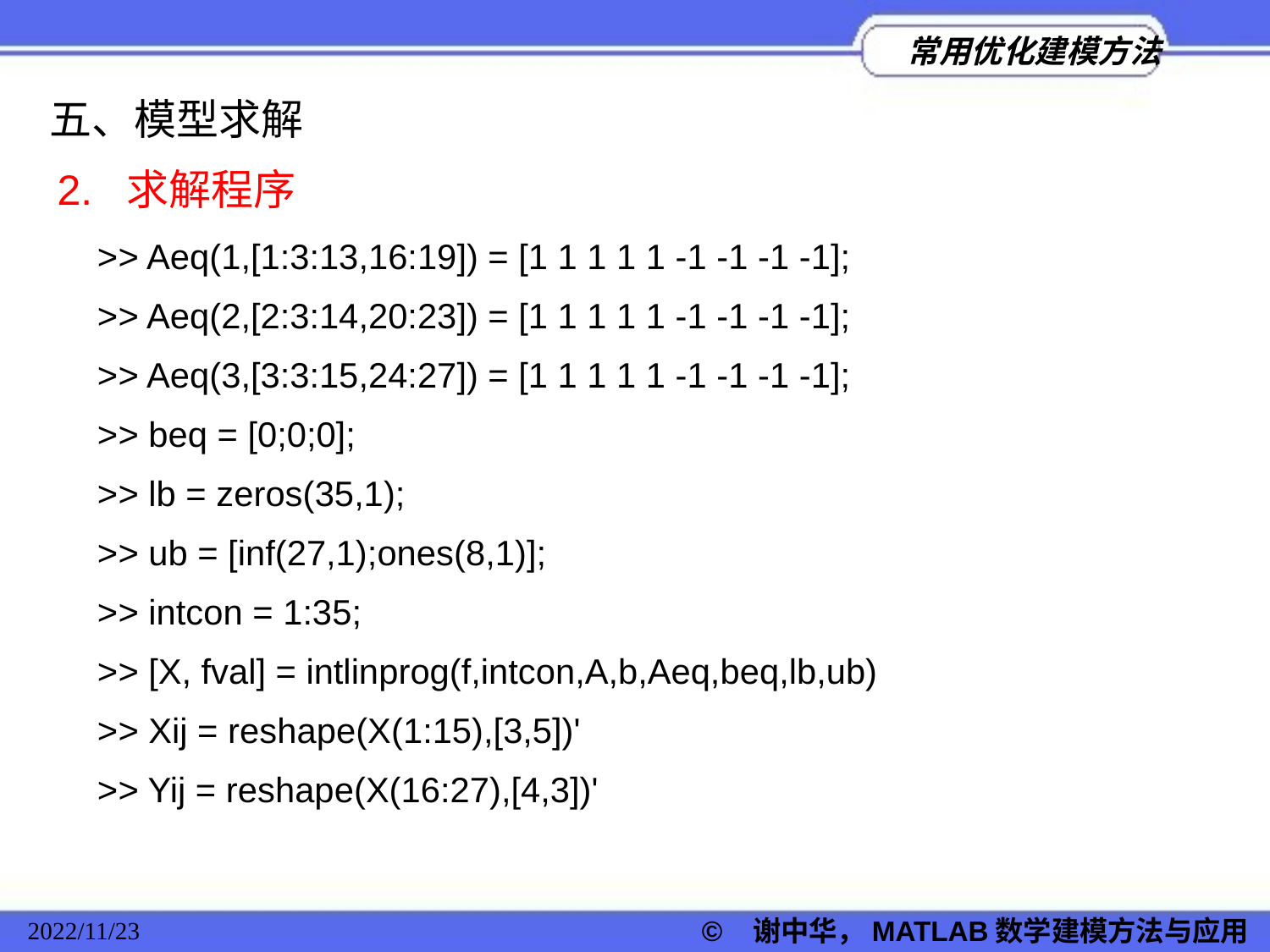

五、模型求解
2.  求解程序
>> Aeq(1,[1:3:13,16:19]) = [1 1 1 1 1 -1 -1 -1 -1];
>> Aeq(2,[2:3:14,20:23]) = [1 1 1 1 1 -1 -1 -1 -1];
>> Aeq(3,[3:3:15,24:27]) = [1 1 1 1 1 -1 -1 -1 -1];
>> beq = [0;0;0];
>> lb = zeros(35,1);
>> ub = [inf(27,1);ones(8,1)];
>> intcon = 1:35;
>> [X, fval] = intlinprog(f,intcon,A,b,Aeq,beq,lb,ub)
>> Xij = reshape(X(1:15),[3,5])'
>> Yij = reshape(X(16:27),[4,3])'
2022/11/23
©   谢中华，MATLAB数学建模方法与应用